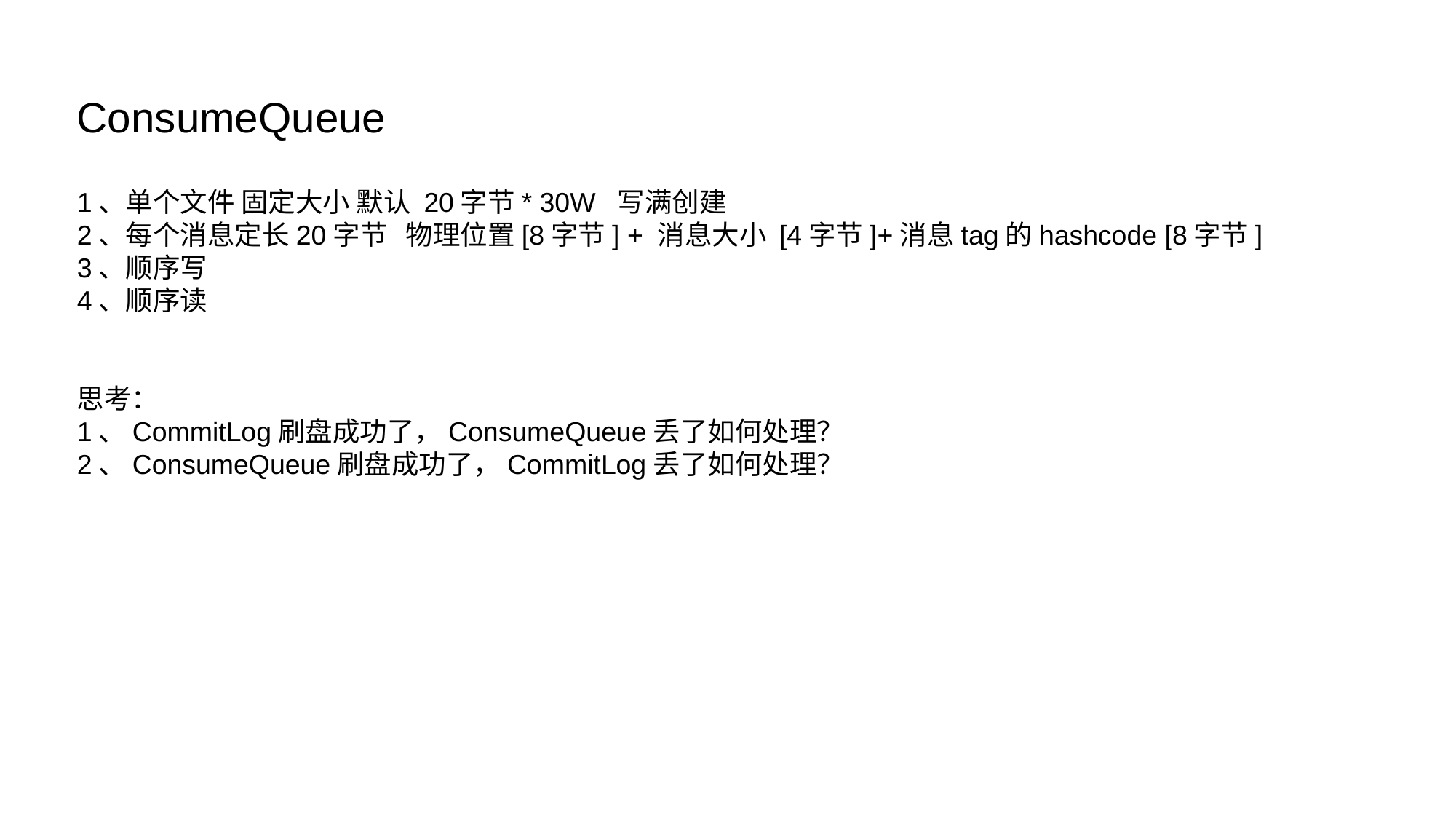

ConsumeQueue

1、单个文件 固定大小 默认 20字节* 30W  写满创建
2、每个消息定长20字节   物理位置[8字节] + 消息大小 [4字节]+消息tag的hashcode [8字节]
3、顺序写
4、顺序读

思考：
1、CommitLog刷盘成功了，ConsumeQueue丢了如何处理？
2、ConsumeQueue刷盘成功了，CommitLog丢了如何处理？